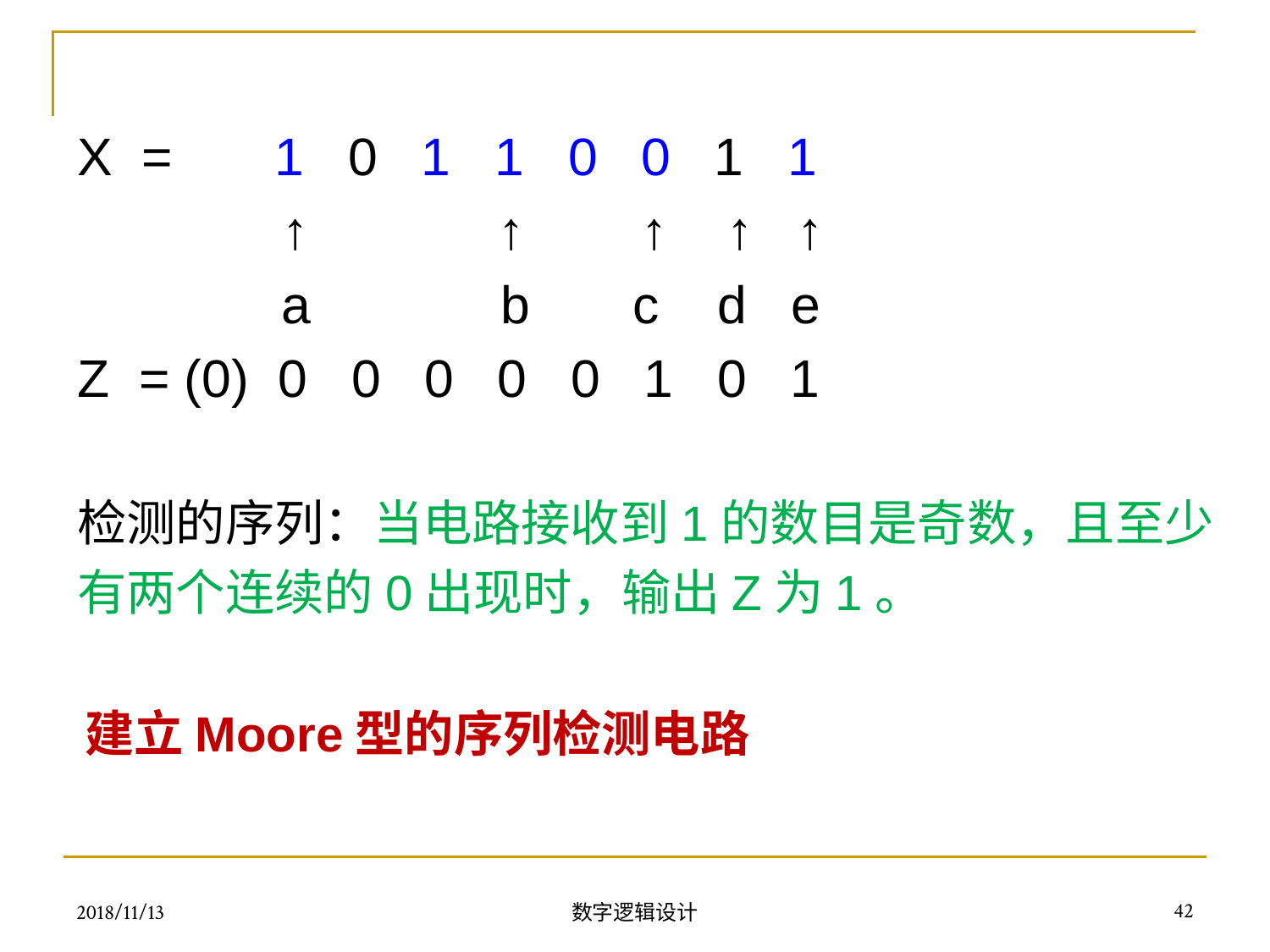

X  =       1   0   1   1   0   0   1   1
              ↑             ↑        ↑    ↑   ↑
              a             b       c    d   e
Z  = (0)  0   0   0   0   0   1   0   1

检测的序列：当电路接收到1的数目是奇数，且至少
有两个连续的0出现时，输出Z为1。
# 建立Moore型的序列检测电路
2018/11/13
42
数字逻辑设计